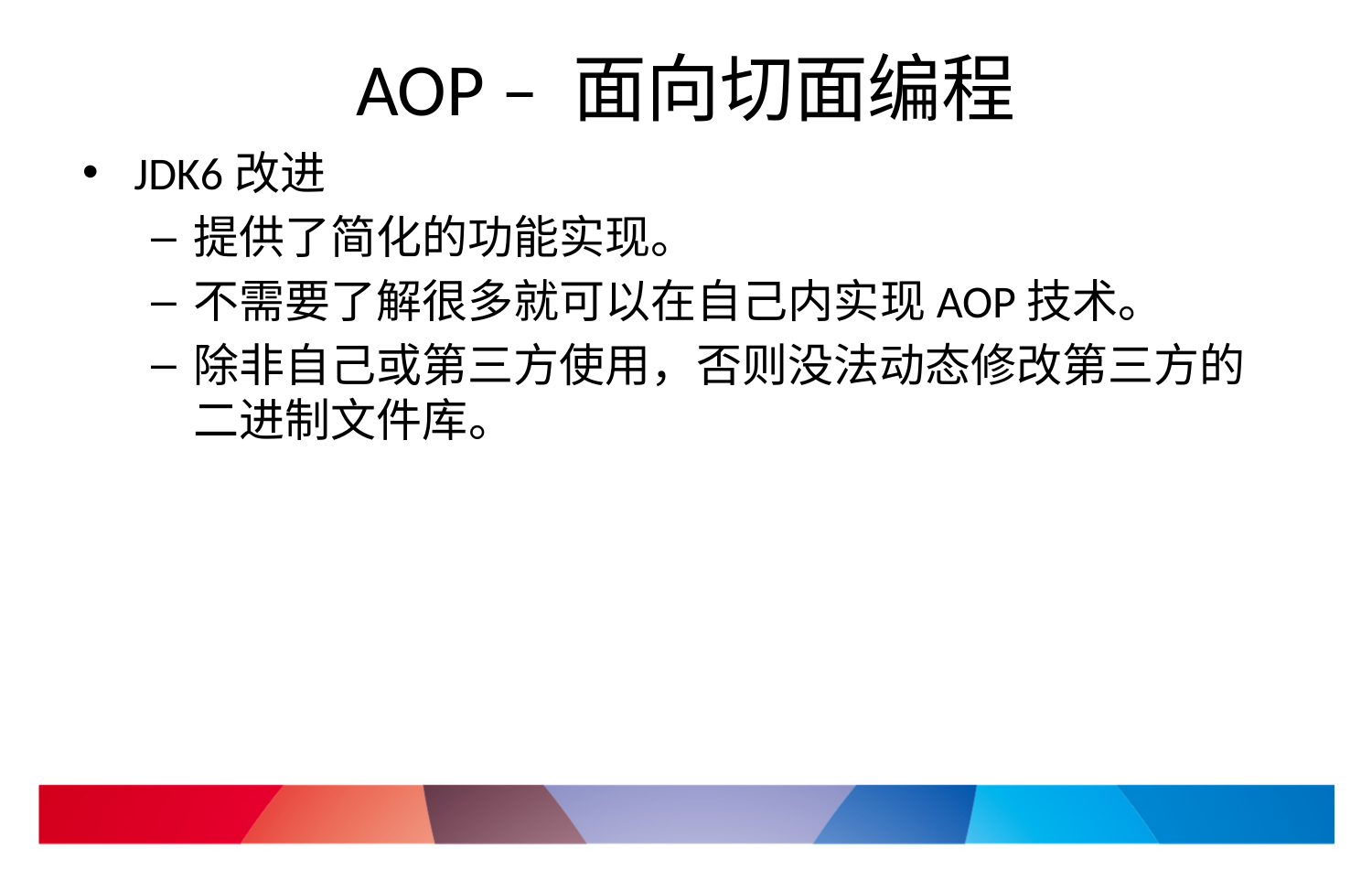

# AOP – 面向切面编程
JDK6改进
提供了简化的功能实现。
不需要了解很多就可以在自己内实现AOP技术。
除非自己或第三方使用，否则没法动态修改第三方的二进制文件库。